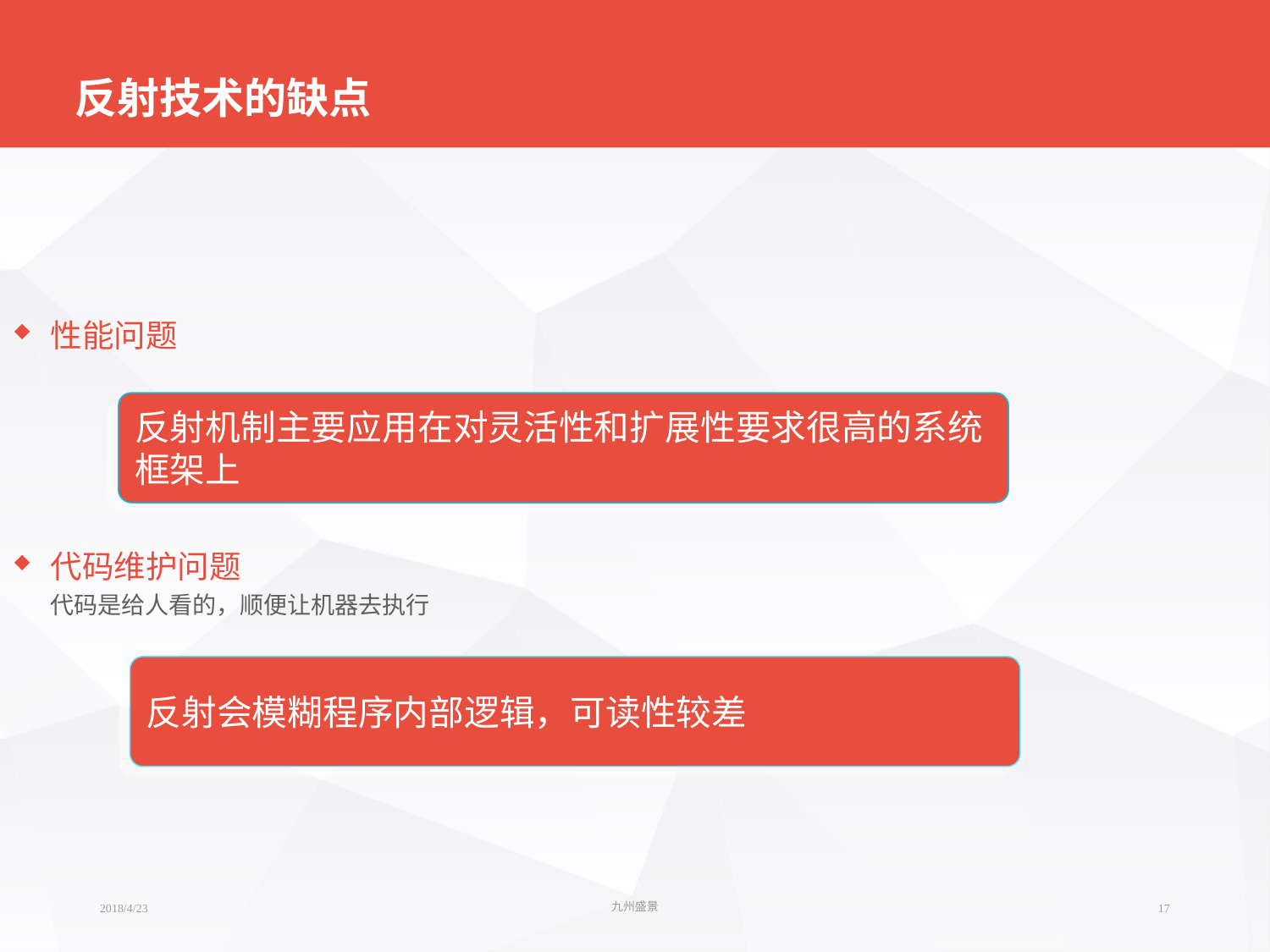

# 反射技术的缺点
性能问题

代码维护问题
代码是给人看的，顺便让机器去执行

反射机制主要应用在对灵活性和扩展性要求很高的系统框架上
反射会模糊程序内部逻辑，可读性较差
2018/4/23
九州盛景
17